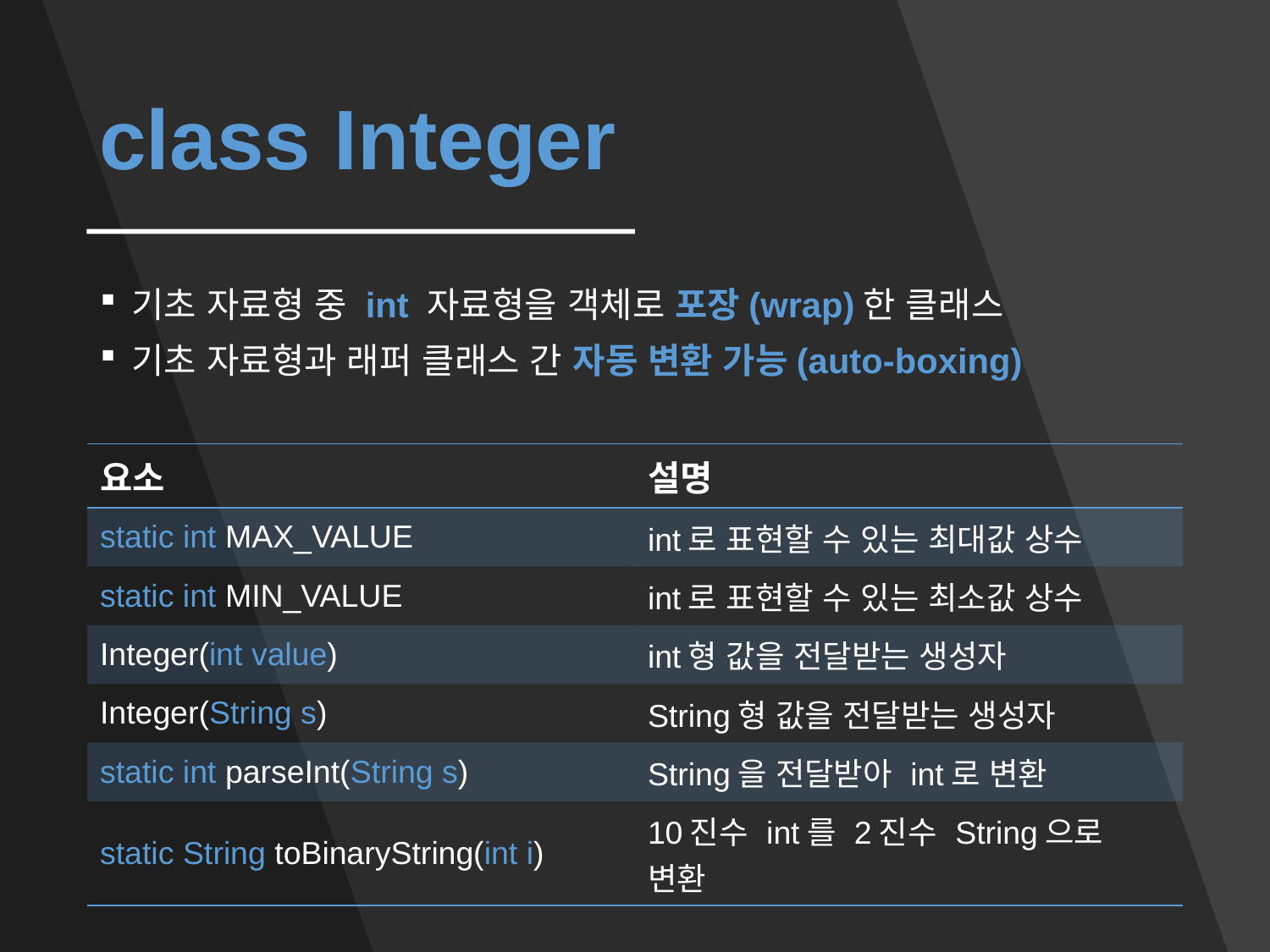

# class Integer

기초 자료형 중 int 자료형을 객체로 포장(wrap)한 클래스
기초 자료형과 래퍼 클래스 간 자동 변환 가능(auto-boxing)
| 요소 | 설명 |
| --- | --- |
| static int MAX\_VALUE | int로 표현할 수 있는 최대값 상수 |
| static int MIN\_VALUE | int로 표현할 수 있는 최소값 상수 |
| Integer(int value) | int형 값을 전달받는 생성자 |
| Integer(String s) | String형 값을 전달받는 생성자 |
| static int parseInt(String s) | String을 전달받아 int로 변환 |
| static String toBinaryString(int i) | 10진수 int를 2진수 String으로 변환 |